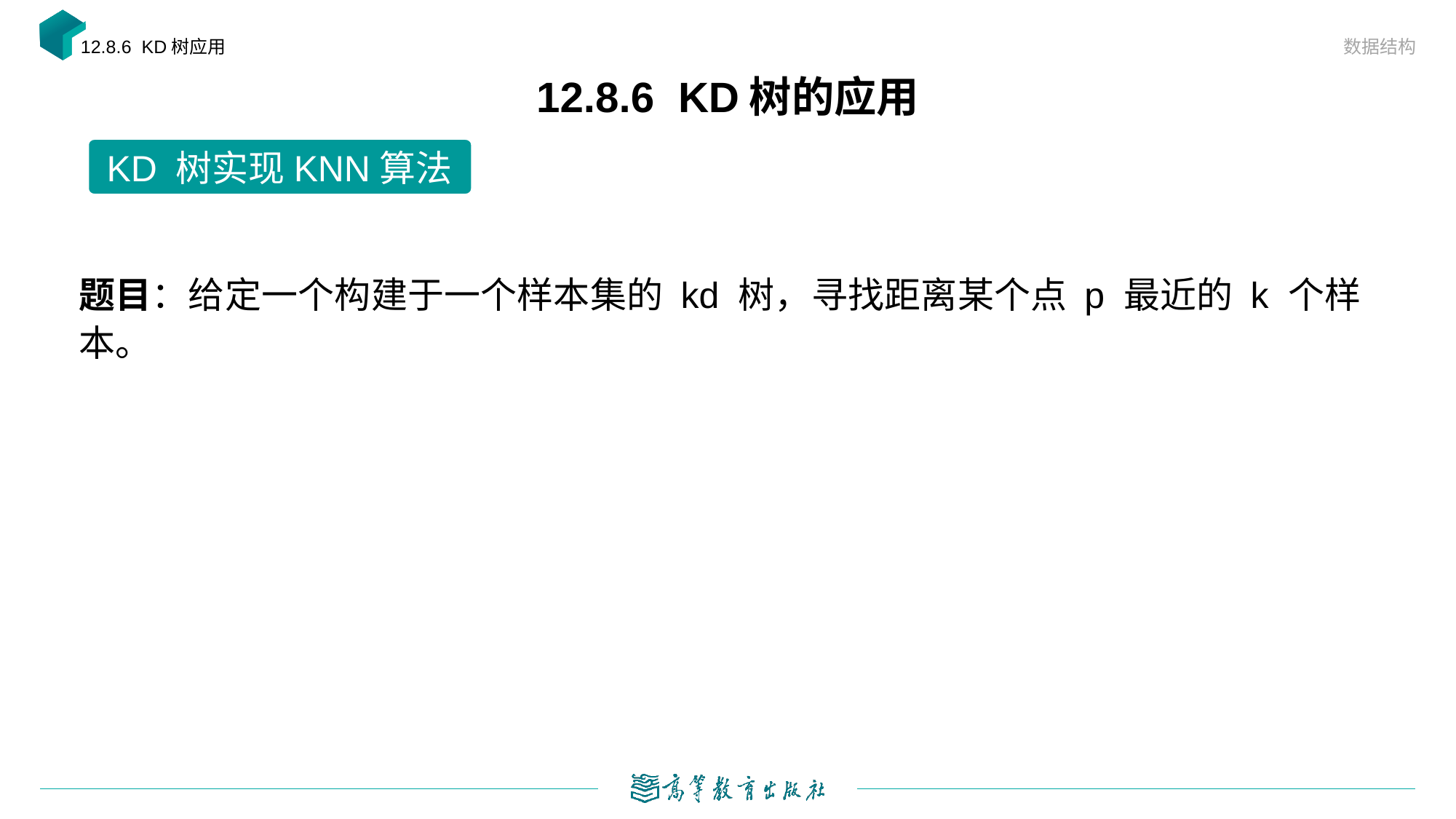

数据结构
12.8.6  KD树应用
# 12.8.6  KD树的应用
KD 树实现KNN算法
题目：给定一个构建于一个样本集的 kd 树，寻找距离某个点 p 最近的 k 个样本。